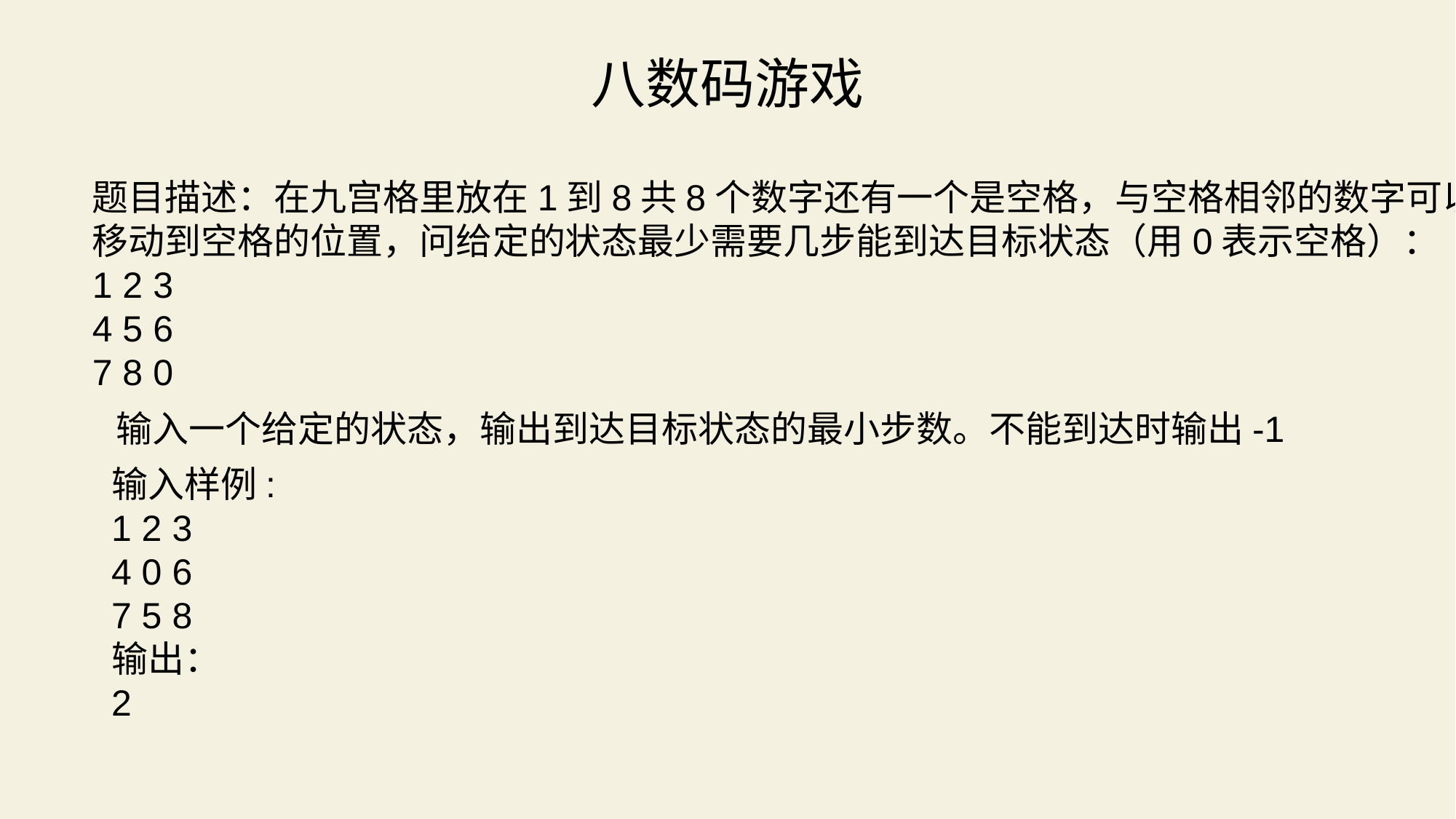

八数码游戏
题目描述：在九宫格里放在1到8共8个数字还有一个是空格，与空格相邻的数字可以
移动到空格的位置，问给定的状态最少需要几步能到达目标状态（用0表示空格）：
1 2 3
4 5 6
7 8 0
输入一个给定的状态，输出到达目标状态的最小步数。不能到达时输出-1
输入样例:
1 2 3
4 0 6
7 5 8
输出：
2